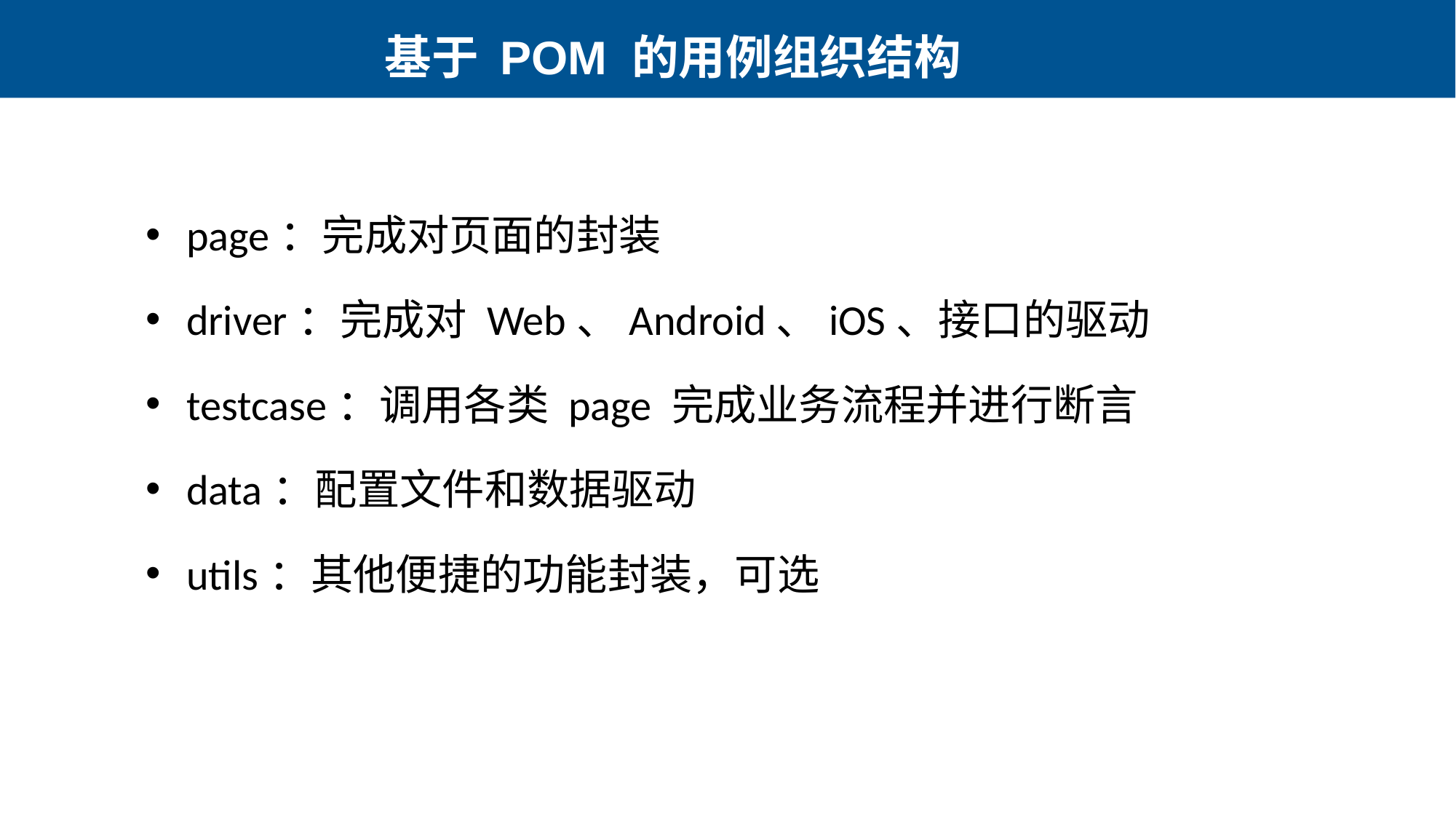

基于 POM 的用例组织结构
page：完成对页面的封装
driver：完成对 Web、Android、iOS、接口的驱动
testcase：调用各类 page 完成业务流程并进行断言
data：配置文件和数据驱动
utils：其他便捷的功能封装，可选